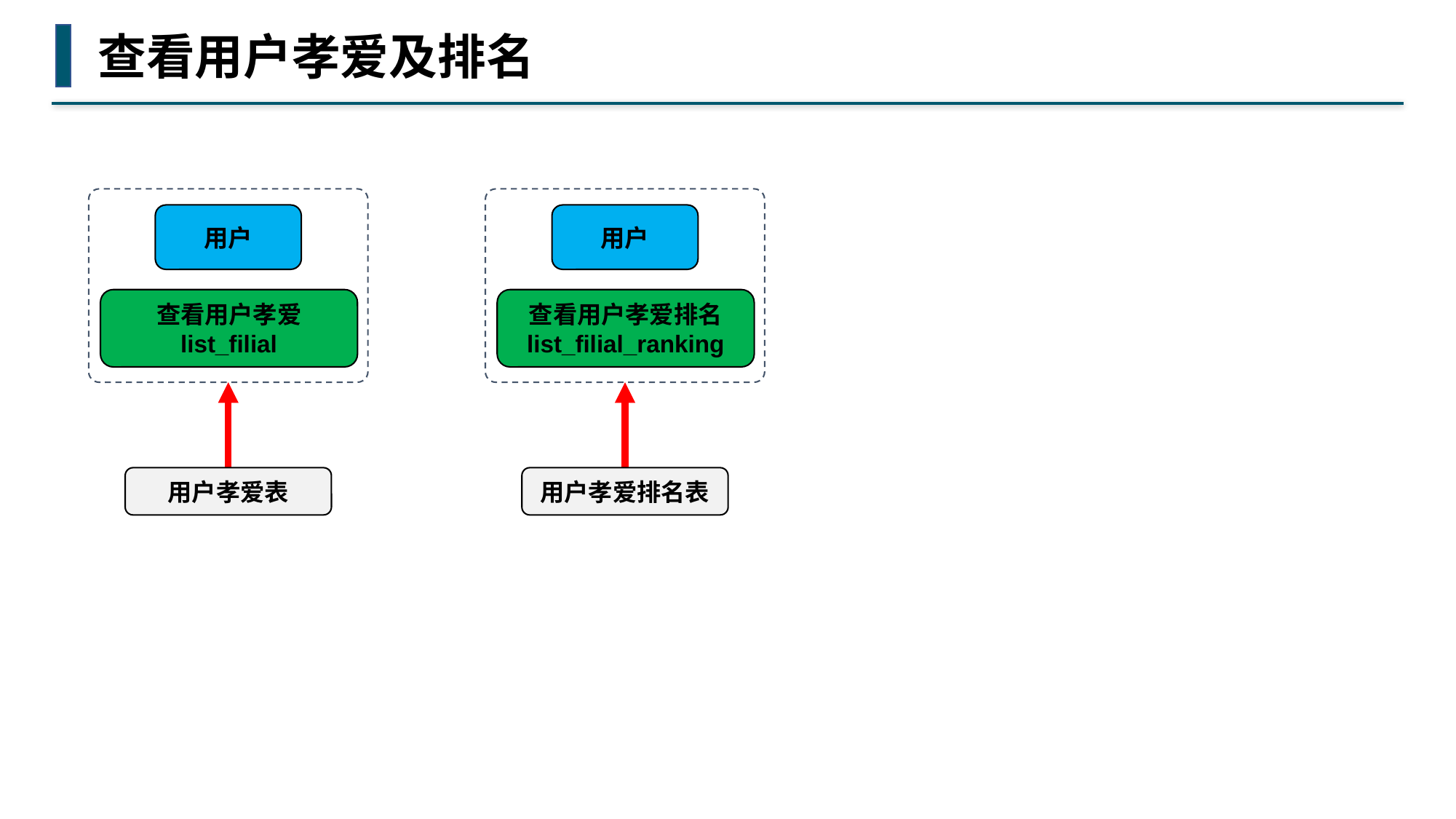

查看用户孝爱及排名

用户
查看用户孝爱
list_filial
用户
查看用户孝爱排名
list_filial_ranking
用户孝爱表
用户孝爱排名表